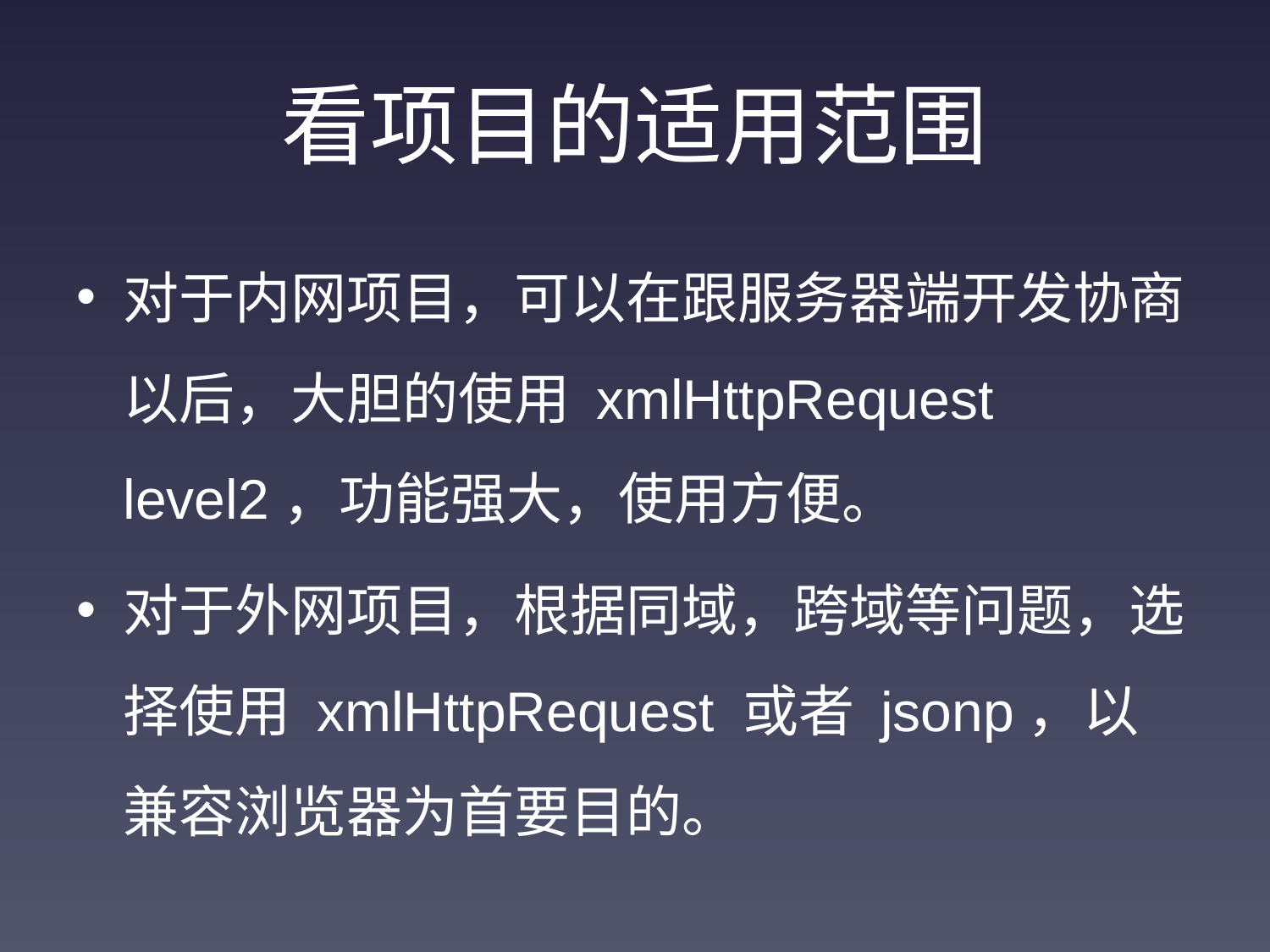

# 看项目的适用范围
对于内网项目，可以在跟服务器端开发协商以后，大胆的使用 xmlHttpRequest level2，功能强大，使用方便。
对于外网项目，根据同域，跨域等问题，选择使用 xmlHttpRequest 或者 jsonp，以兼容浏览器为首要目的。